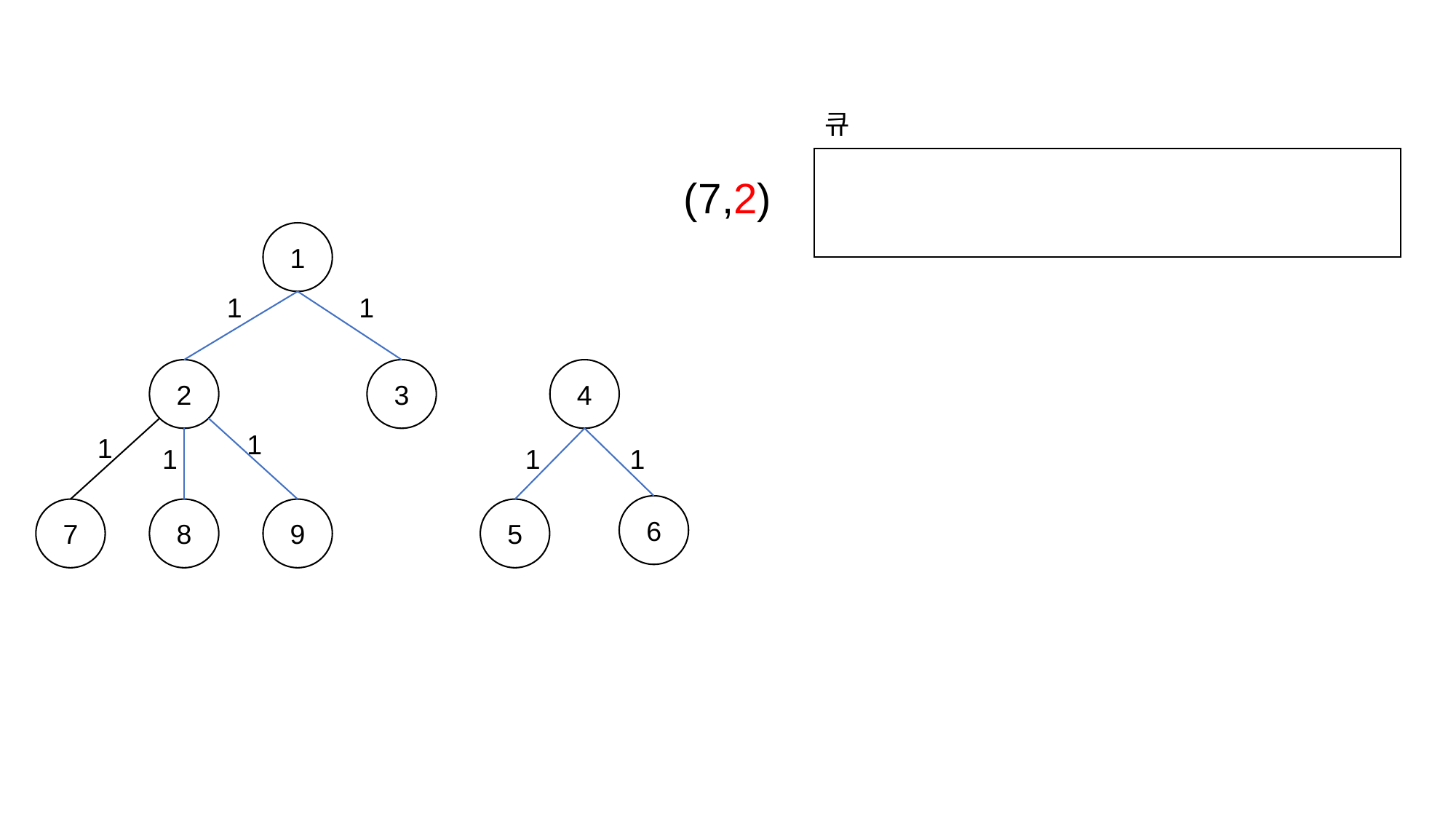

큐

(7,2)

1
1
1
4
2
3
1
1
1
1
1
6
5
7
8
9